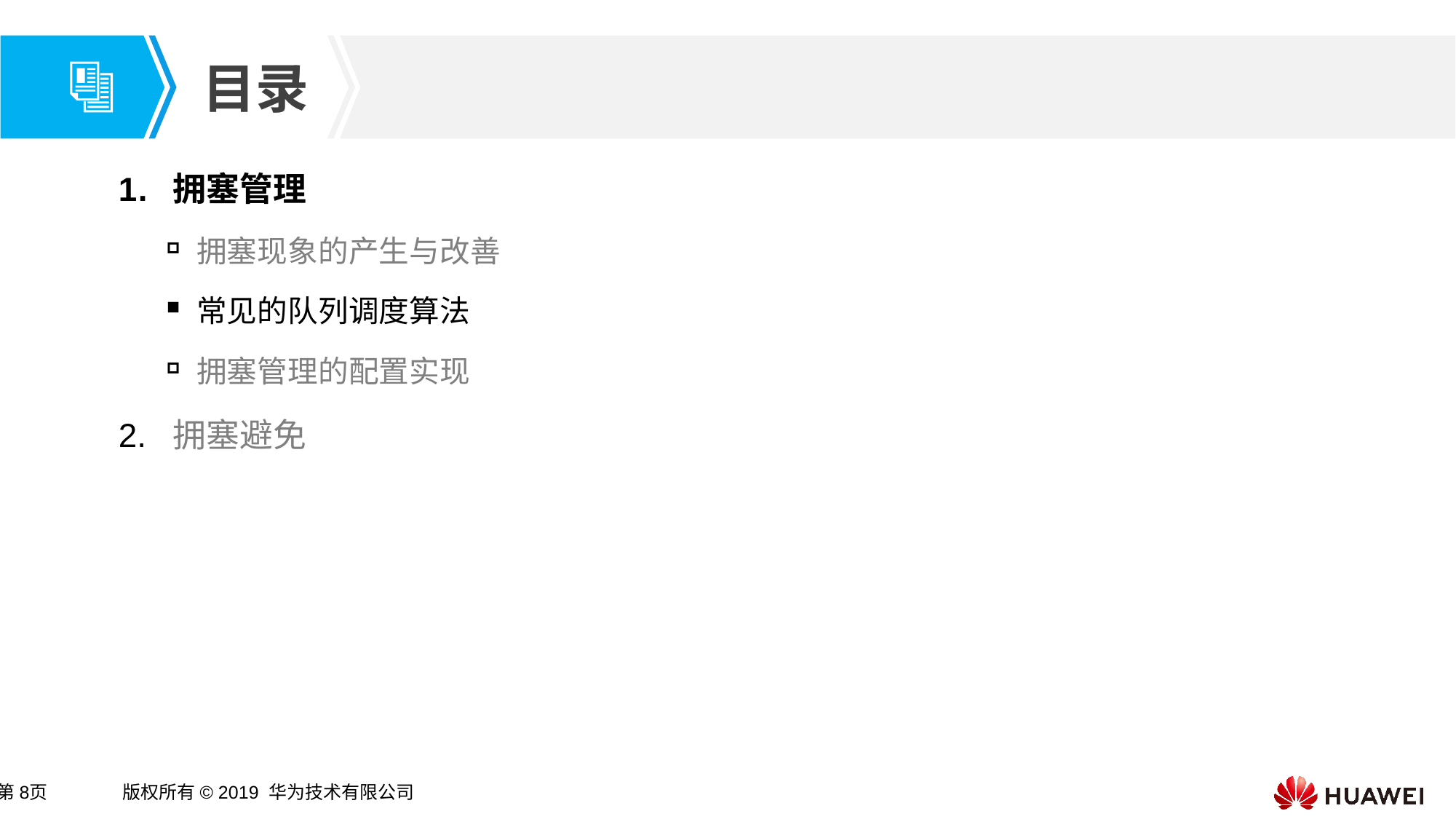

拥塞管理
拥塞现象的产生与改善
常见的队列调度算法
拥塞管理的配置实现
拥塞避免